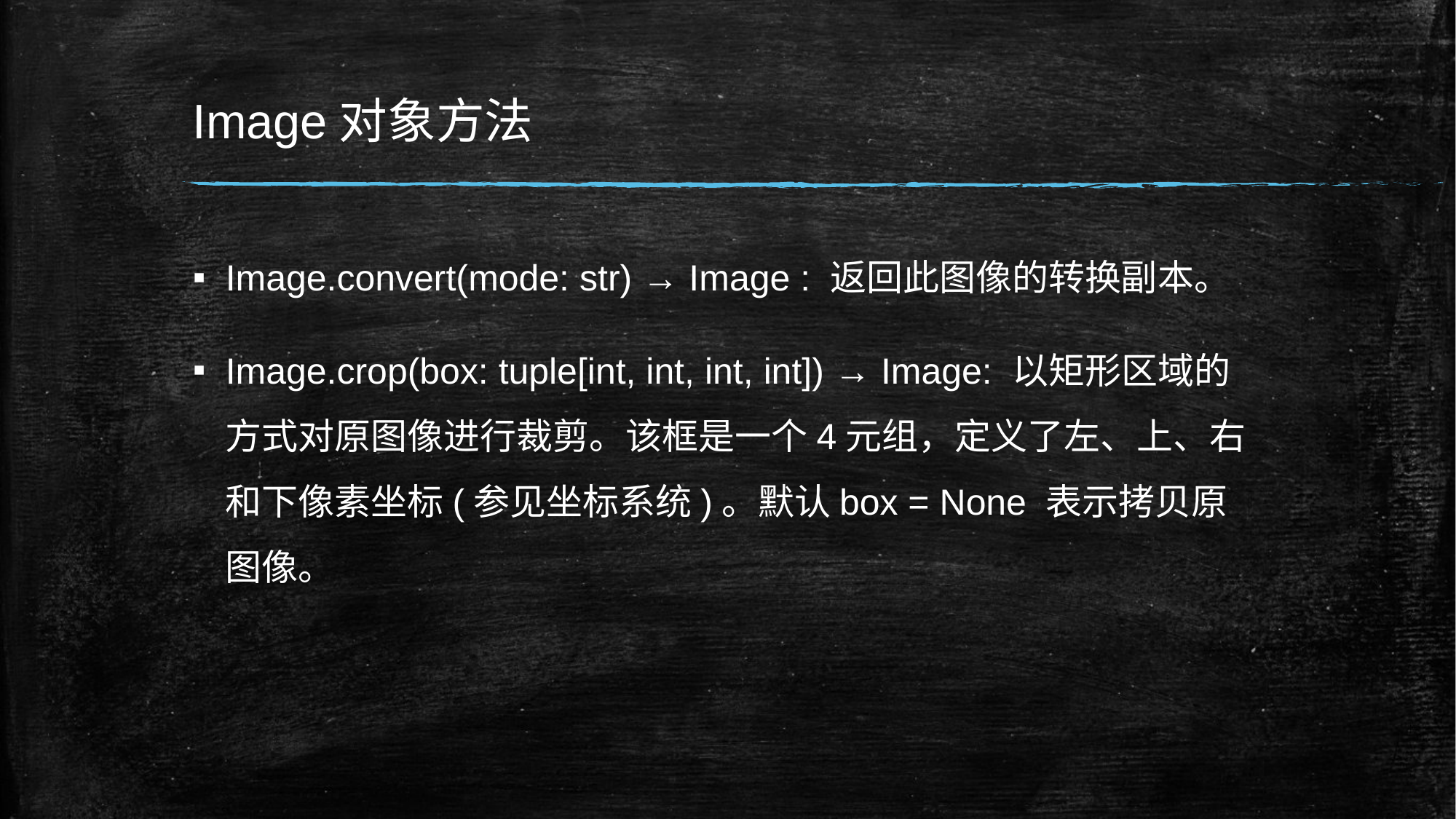

# Image对象方法
Image.convert(mode: str) → Image : 返回此图像的转换副本。
Image.crop(box: tuple[int, int, int, int]) → Image: 以矩形区域的方式对原图像进行裁剪。该框是一个4元组，定义了左、上、右和下像素坐标(参见坐标系统)。默认box = None 表示拷贝原图像。